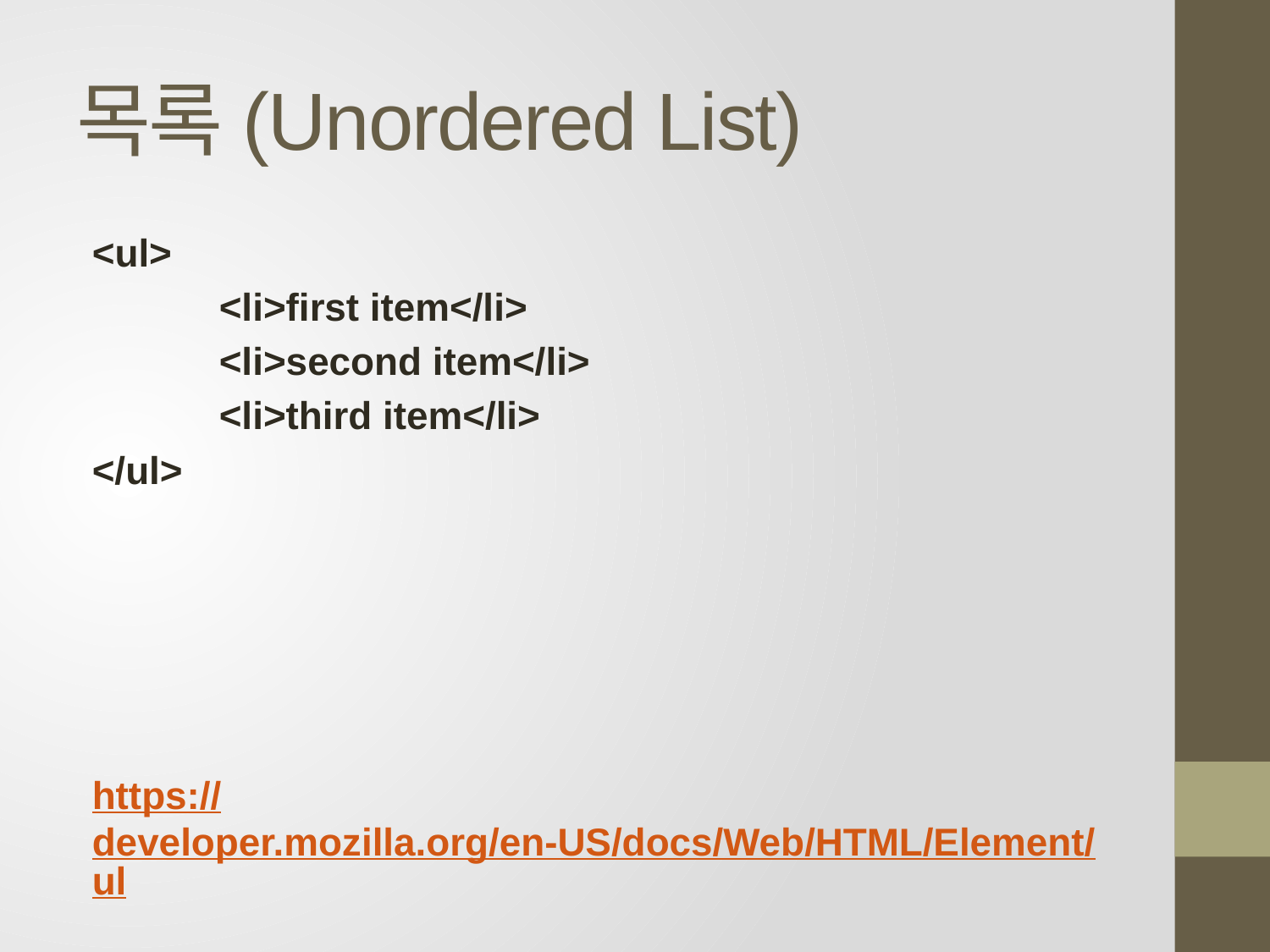

# 목록(Unordered List)
<ul>
	<li>first item</li>
	<li>second item</li>
	<li>third item</li>
</ul>

https://developer.mozilla.org/en-US/docs/Web/HTML/Element/ul